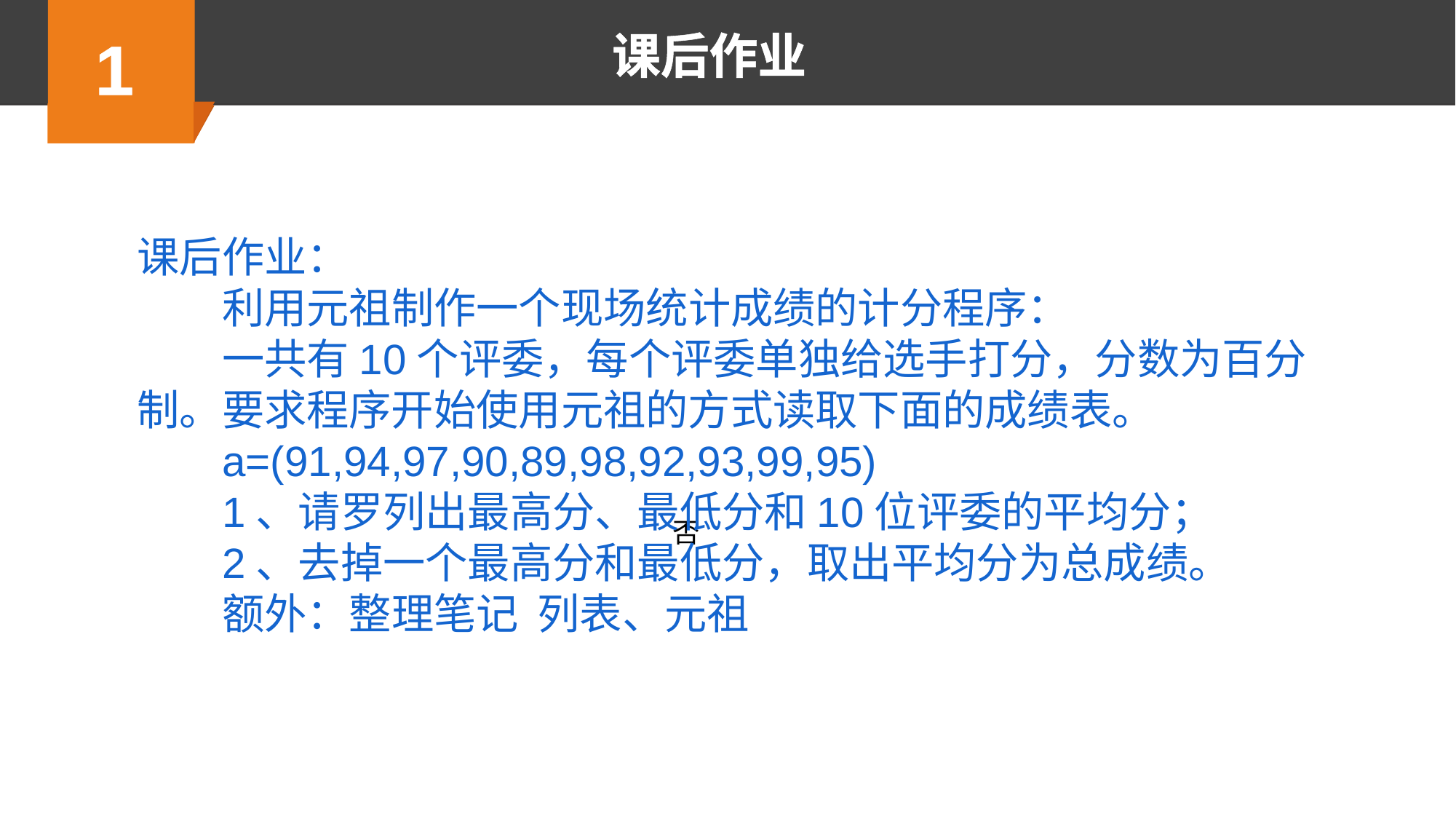

1
课后作业
课后作业：
利用元祖制作一个现场统计成绩的计分程序：
一共有10个评委，每个评委单独给选手打分，分数为百分制。要求程序开始使用元祖的方式读取下面的成绩表。
a=(91,94,97,90,89,98,92,93,99,95)
1、请罗列出最高分、最低分和10位评委的平均分；
2、去掉一个最高分和最低分，取出平均分为总成绩。
额外：整理笔记  列表、元祖
否